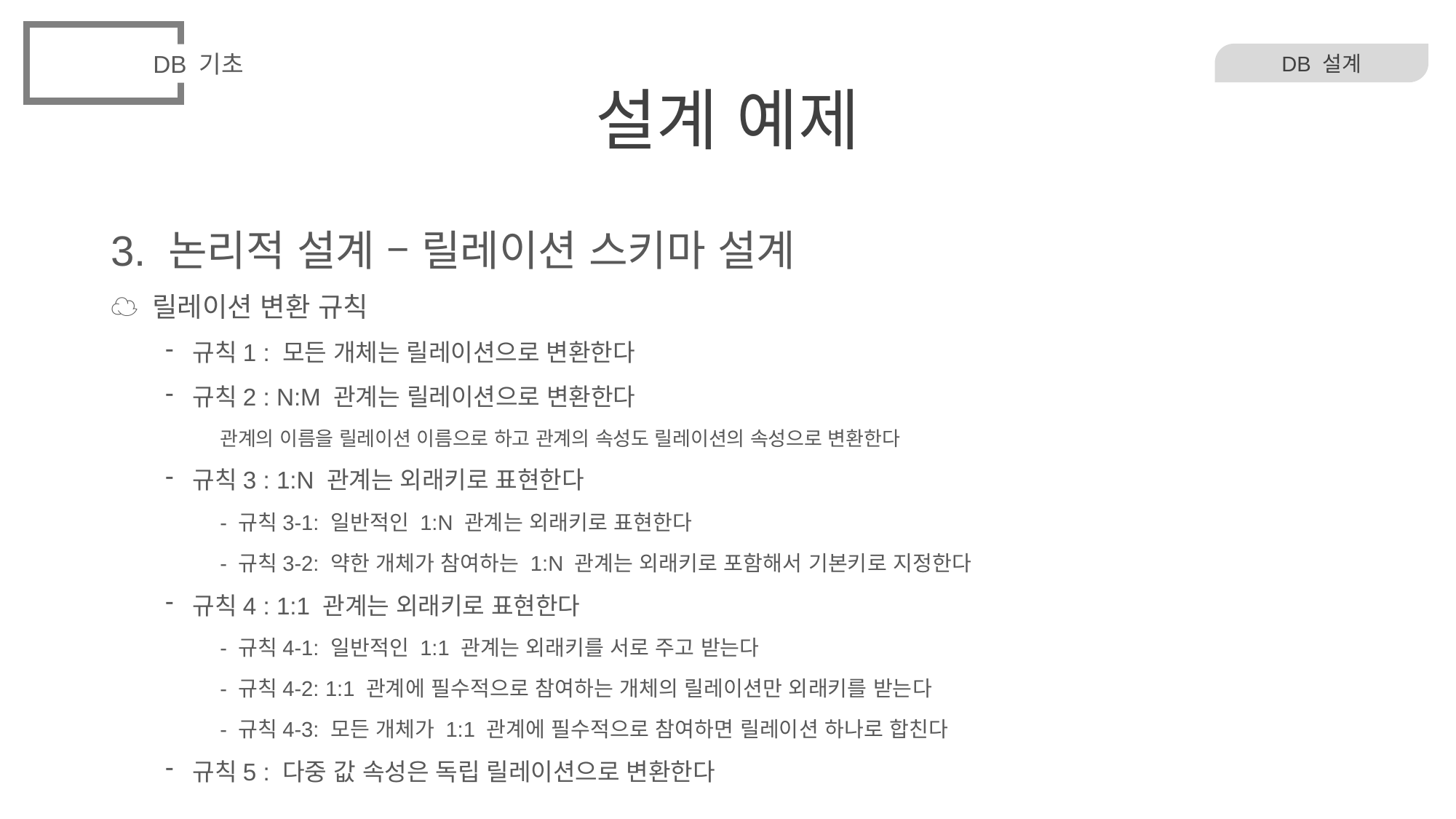

DB 기초
# 설계 예제
DB 설계
3. 논리적 설계 – 릴레이션 스키마 설계
☁ 릴레이션 변환 규칙
규칙1 : 모든 개체는 릴레이션으로 변환한다
규칙2 : N:M 관계는 릴레이션으로 변환한다
	관계의 이름을 릴레이션 이름으로 하고 관계의 속성도 릴레이션의 속성으로 변환한다
규칙3 : 1:N 관계는 외래키로 표현한다
	- 규칙3-1: 일반적인 1:N 관계는 외래키로 표현한다
	- 규칙3-2: 약한 개체가 참여하는 1:N 관계는 외래키로 포함해서 기본키로 지정한다
규칙4 : 1:1 관계는 외래키로 표현한다
	- 규칙4-1: 일반적인 1:1 관계는 외래키를 서로 주고 받는다
	- 규칙4-2: 1:1 관계에 필수적으로 참여하는 개체의 릴레이션만 외래키를 받는다
	- 규칙4-3: 모든 개체가 1:1 관계에 필수적으로 참여하면 릴레이션 하나로 합친다
규칙5 : 다중 값 속성은 독립 릴레이션으로 변환한다